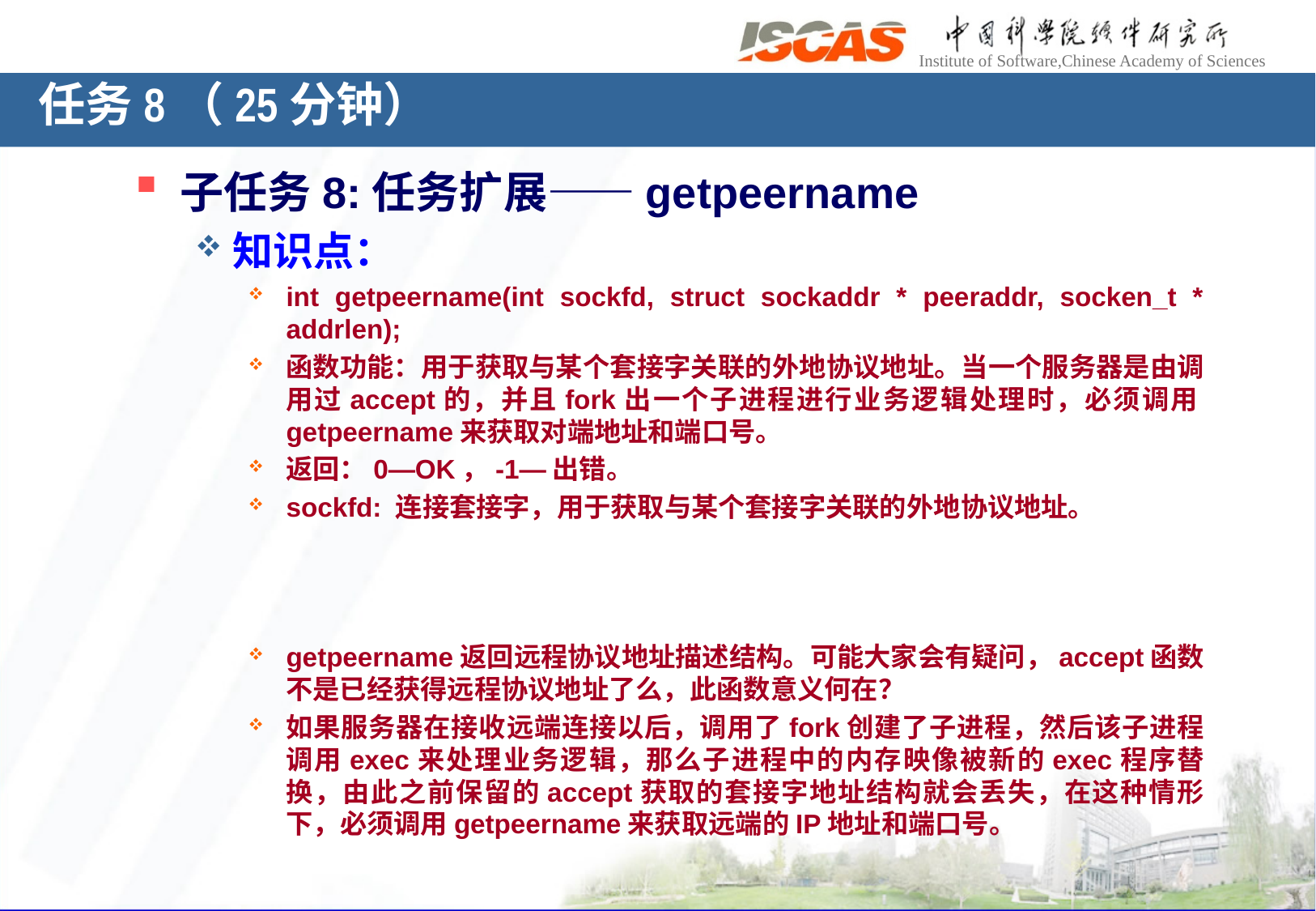

# 任务8（25分钟）
子任务8:任务扩展——getpeername
知识点：
int getpeername(int sockfd, struct sockaddr * peeraddr, socken_t * addrlen);
函数功能：用于获取与某个套接字关联的外地协议地址。当一个服务器是由调用过accept的，并且fork出一个子进程进行业务逻辑处理时，必须调用getpeername来获取对端地址和端口号。
返回：0—OK，-1—出错。
sockfd: 连接套接字，用于获取与某个套接字关联的外地协议地址。

getpeername返回远程协议地址描述结构。可能大家会有疑问，accept函数不是已经获得远程协议地址了么，此函数意义何在？
如果服务器在接收远端连接以后，调用了fork创建了子进程，然后该子进程调用exec来处理业务逻辑，那么子进程中的内存映像被新的exec程序替换，由此之前保留的accept获取的套接字地址结构就会丢失，在这种情形下，必须调用getpeername来获取远端的IP地址和端口号。